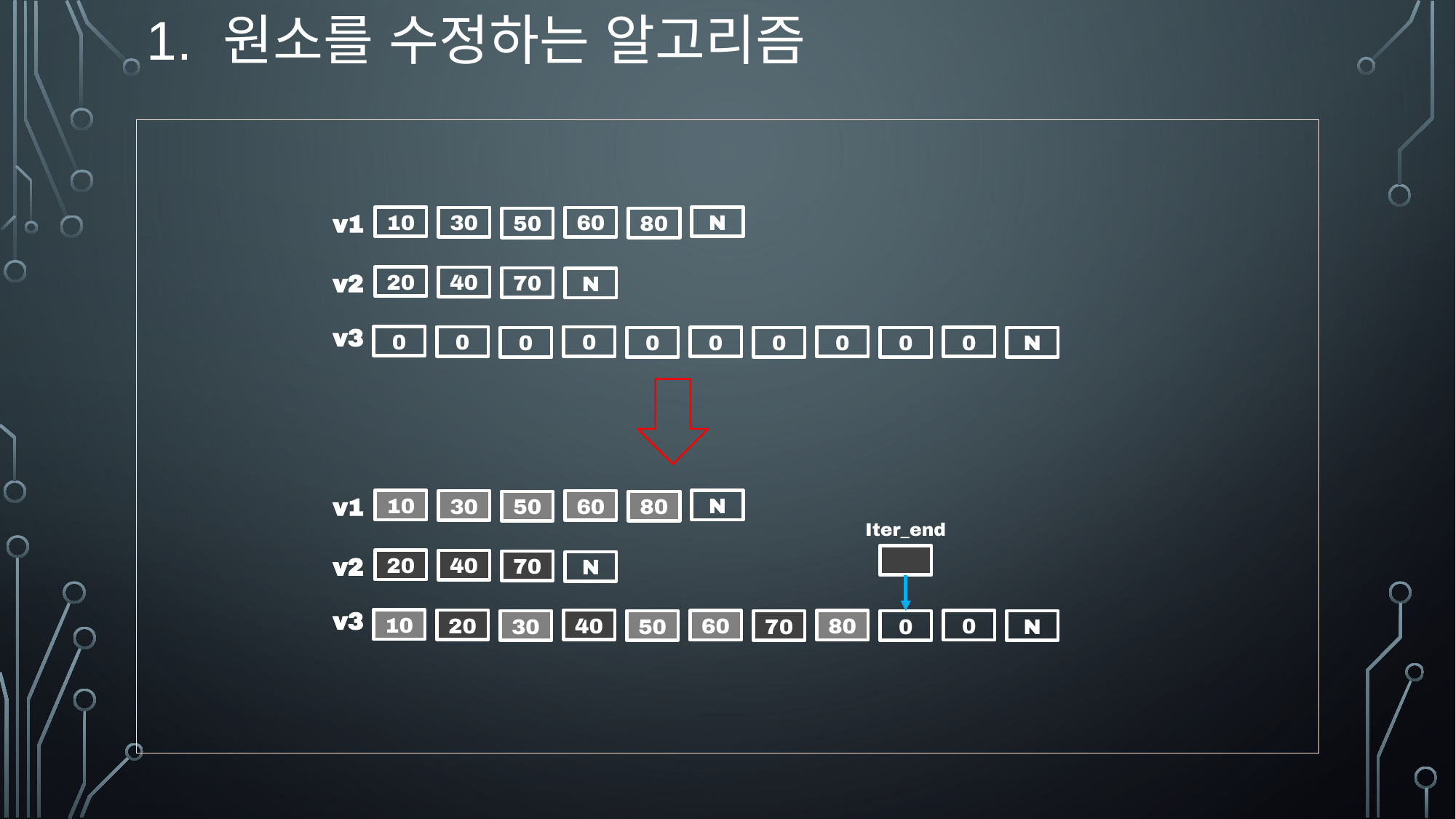

# 1. 원소를 수정하는 알고리즘

v1
10
N
30
60
50
80
v2
20
40
70
N
v3
0
0
0
0
0
0
0
0
0
0
N

v1
10
N
30
60
50
80
Iter_end
v2
20
40
70
N

v3
10
20
40
60
80
0
30
50
70
0
N